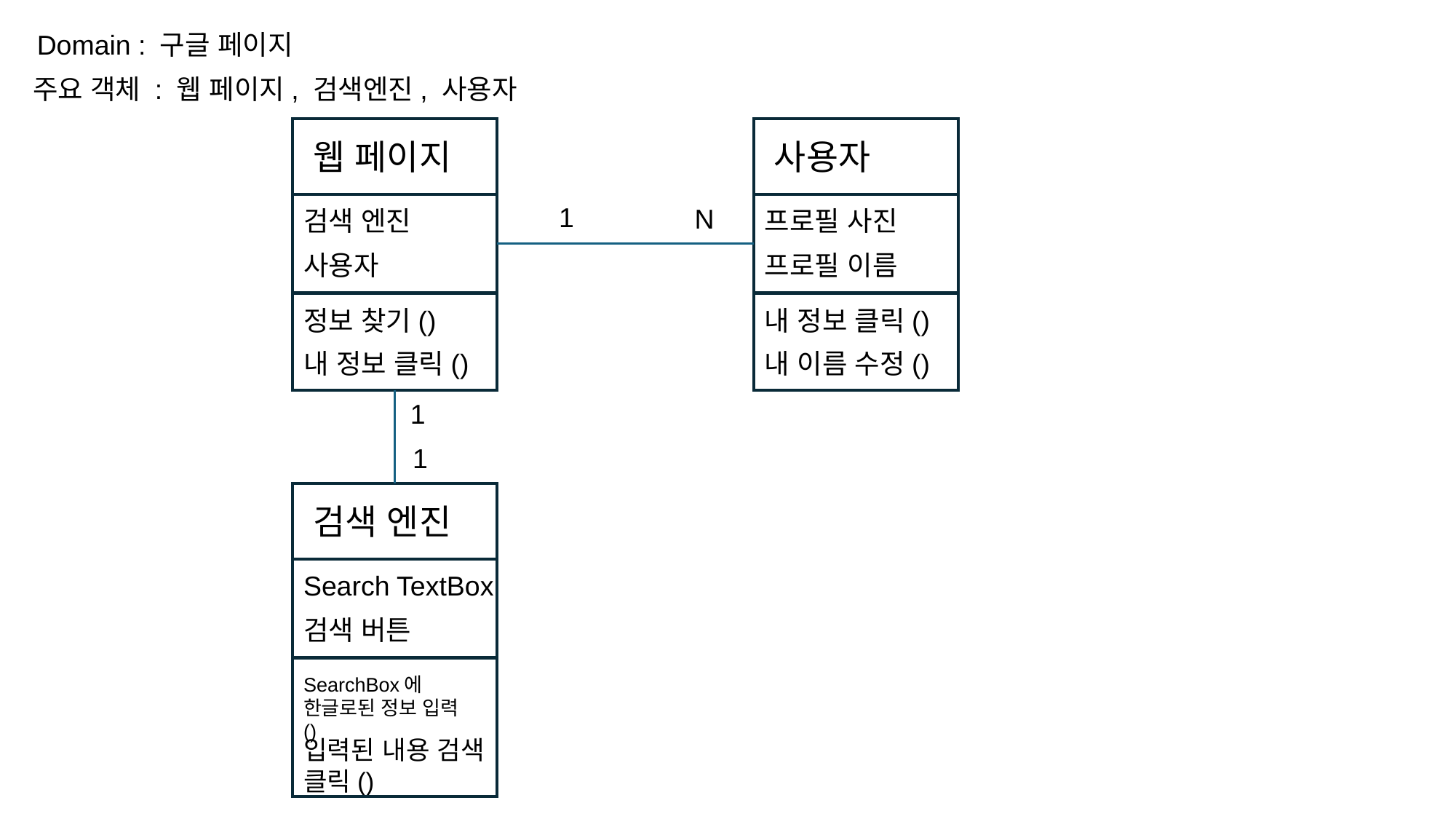

Domain : 구글 페이지
주요 객체 : 웹 페이지, 검색엔진, 사용자

웹 페이지
사용자
1

N
검색 엔진
프로필 사진
사용자
프로필 이름

정보 찾기()
내 정보 클릭()
내 정보 클릭()
내 이름 수정()
1
1

검색 엔진

Search TextBox
검색 버튼

SearchBox에 한글로된 정보 입력()
입력된 내용 검색 클릭()